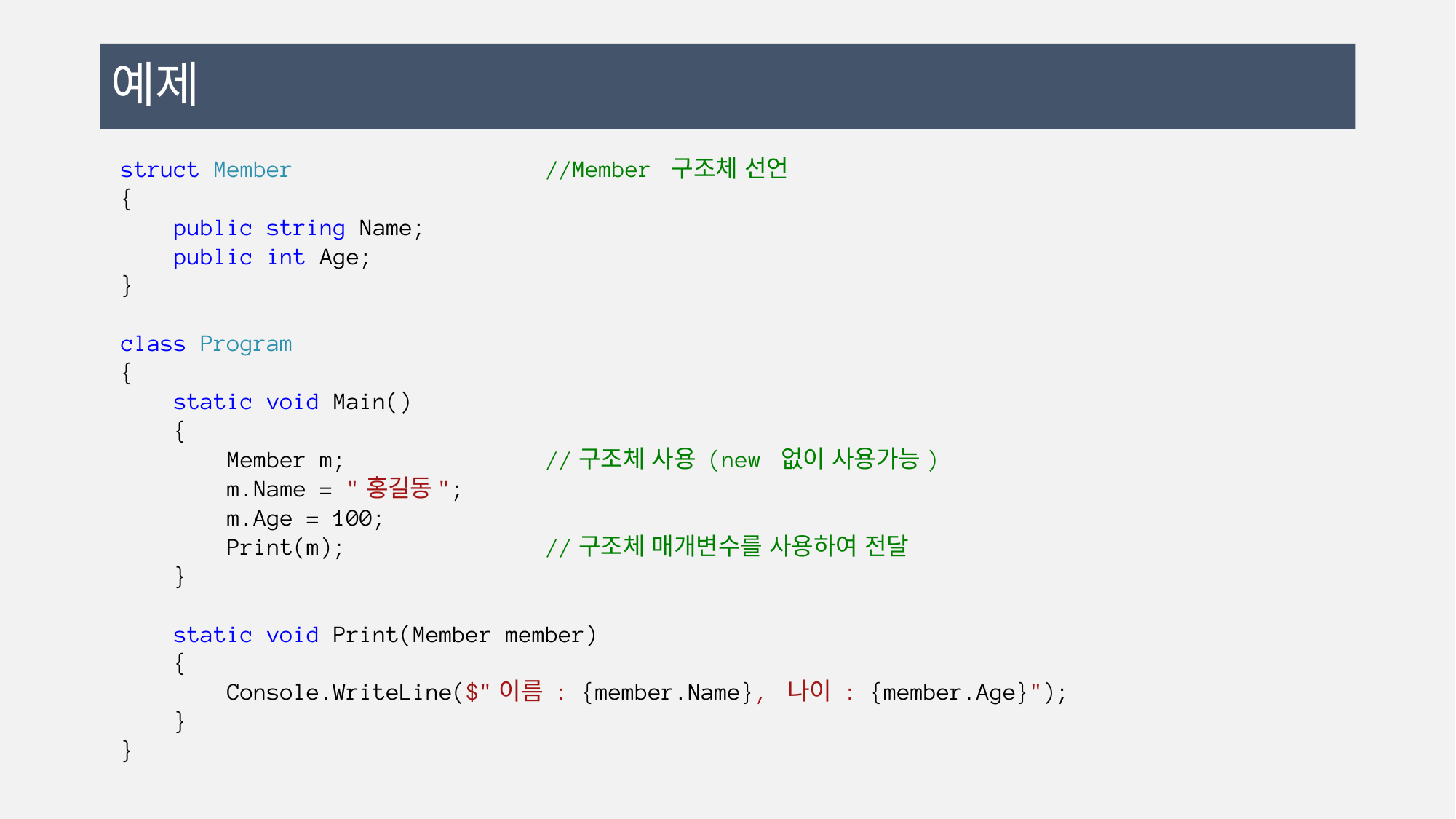

# 예제

struct Member                   //Member 구조체 선언
{
    public string Name;
    public int Age;
}

class Program
{
    static void Main()
    {
        Member m;               //구조체 사용 (new 없이 사용가능)
        m.Name = "홍길동";
        m.Age = 100;
        Print(m);               //구조체 매개변수를 사용하여 전달
    }

    static void Print(Member member)
    {
        Console.WriteLine($"이름 : {member.Name}, 나이 : {member.Age}");
    }
}